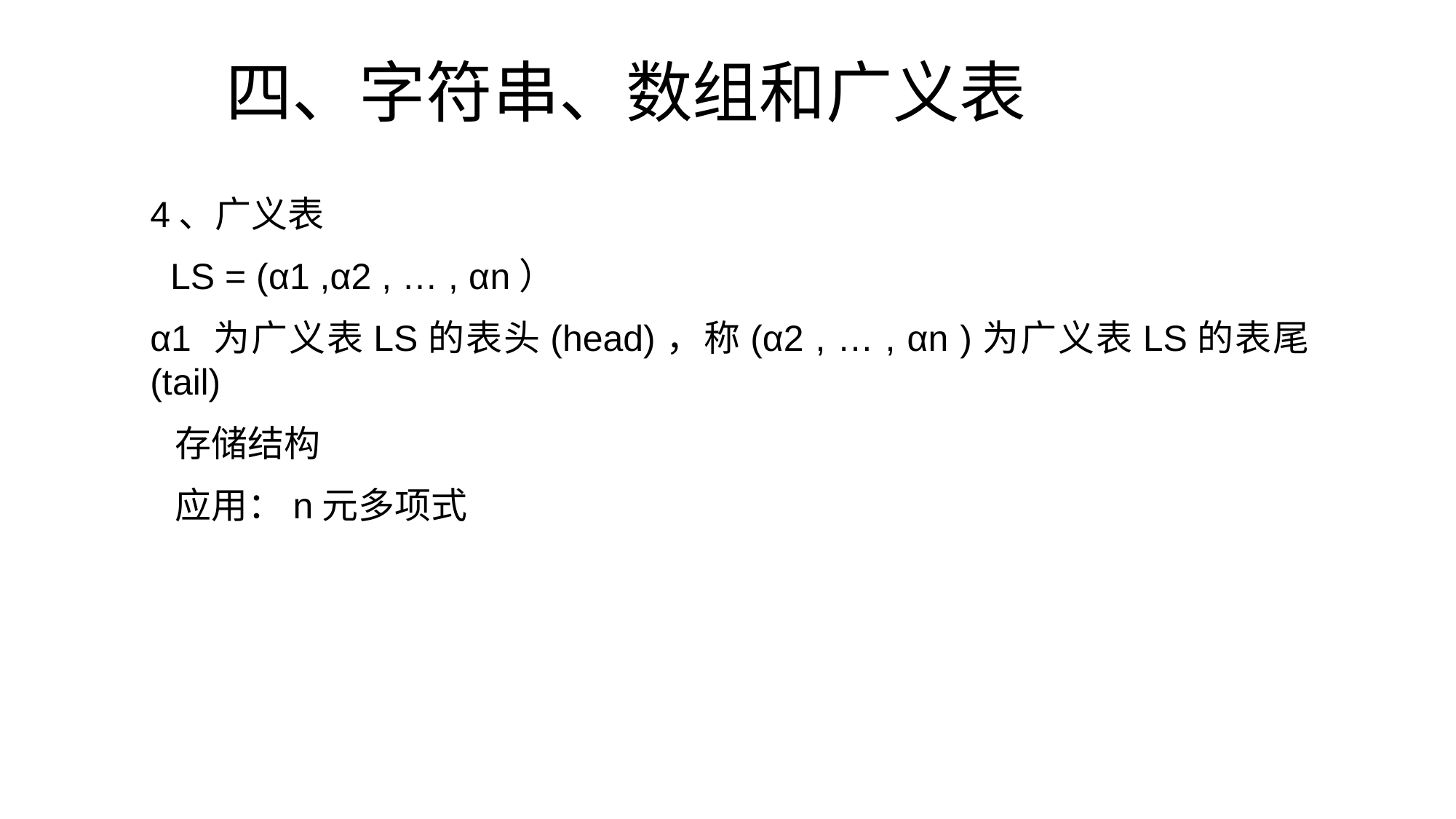

四、字符串、数组和广义表
4、广义表
  LS = (α1 ,α2 , … , αn）
α1 为广义表LS的表头(head)，称(α2 , … , αn )为广义表LS的表尾(tail)
  存储结构
  应用：n元多项式